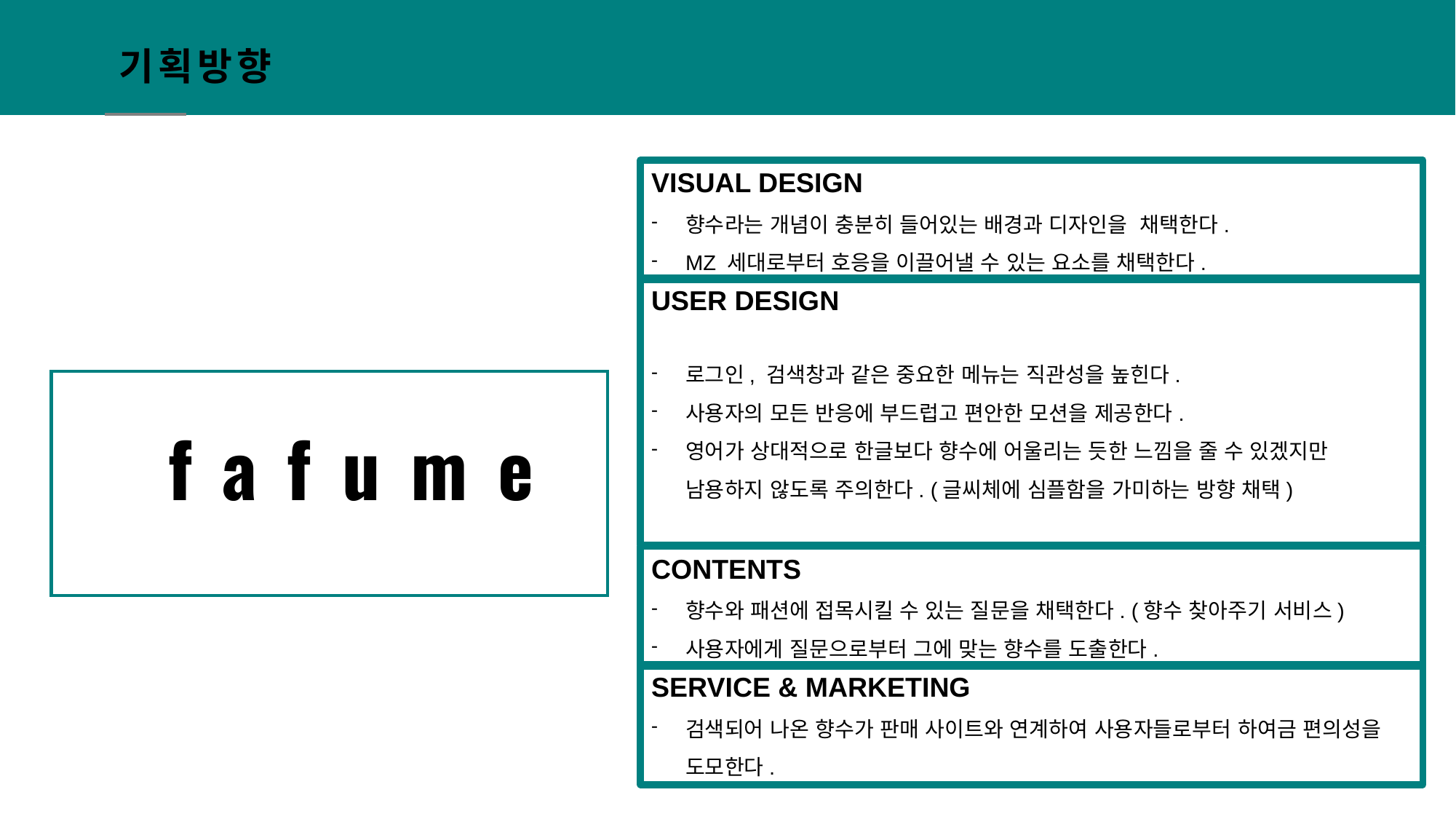

기획방향

VISUAL DESIGN
향수라는 개념이 충분히 들어있는 배경과 디자인을  채택한다.
MZ 세대로부터 호응을 이끌어낼 수 있는 요소를 채택한다.
USER DESIGN

로그인, 검색창과 같은 중요한 메뉴는 직관성을 높힌다.
사용자의 모든 반응에 부드럽고 편안한 모션을 제공한다.
영어가 상대적으로 한글보다 향수에 어울리는 듯한 느낌을 줄 수 있겠지만 남용하지 않도록 주의한다. (글씨체에 심플함을 가미하는 방향 채택)

CONTENTS
향수와 패션에 접목시킬 수 있는 질문을 채택한다. (향수 찾아주기 서비스)
사용자에게 질문으로부터 그에 맞는 향수를 도출한다.
SERVICE & MARKETING
검색되어 나온 향수가 판매 사이트와 연계하여 사용자들로부터 하여금 편의성을 도모한다.

fafume